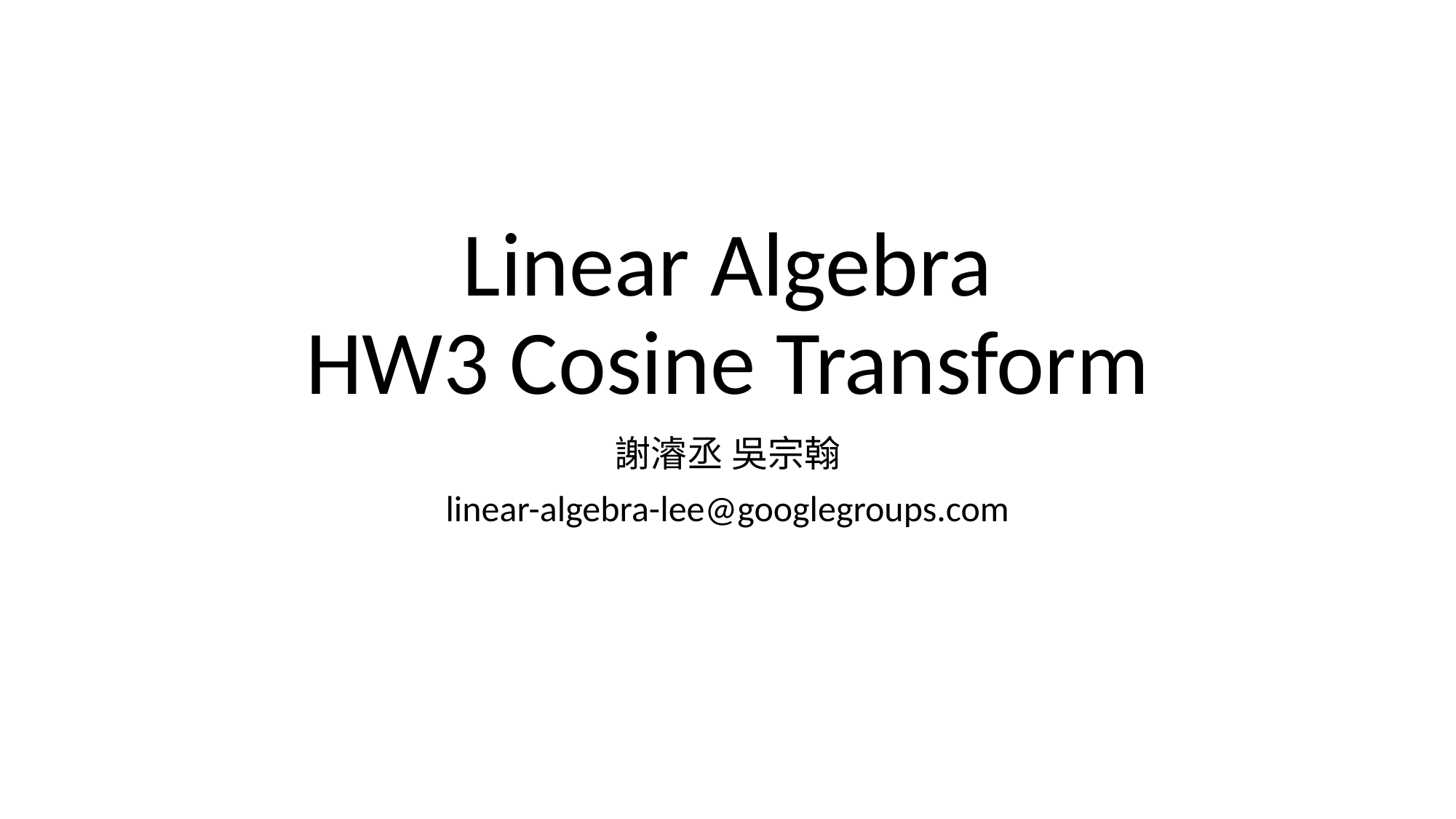

# Linear Algebra
HW3 Cosine Transform
謝濬丞 吳宗翰
linear-algebra-lee@googlegroups.com